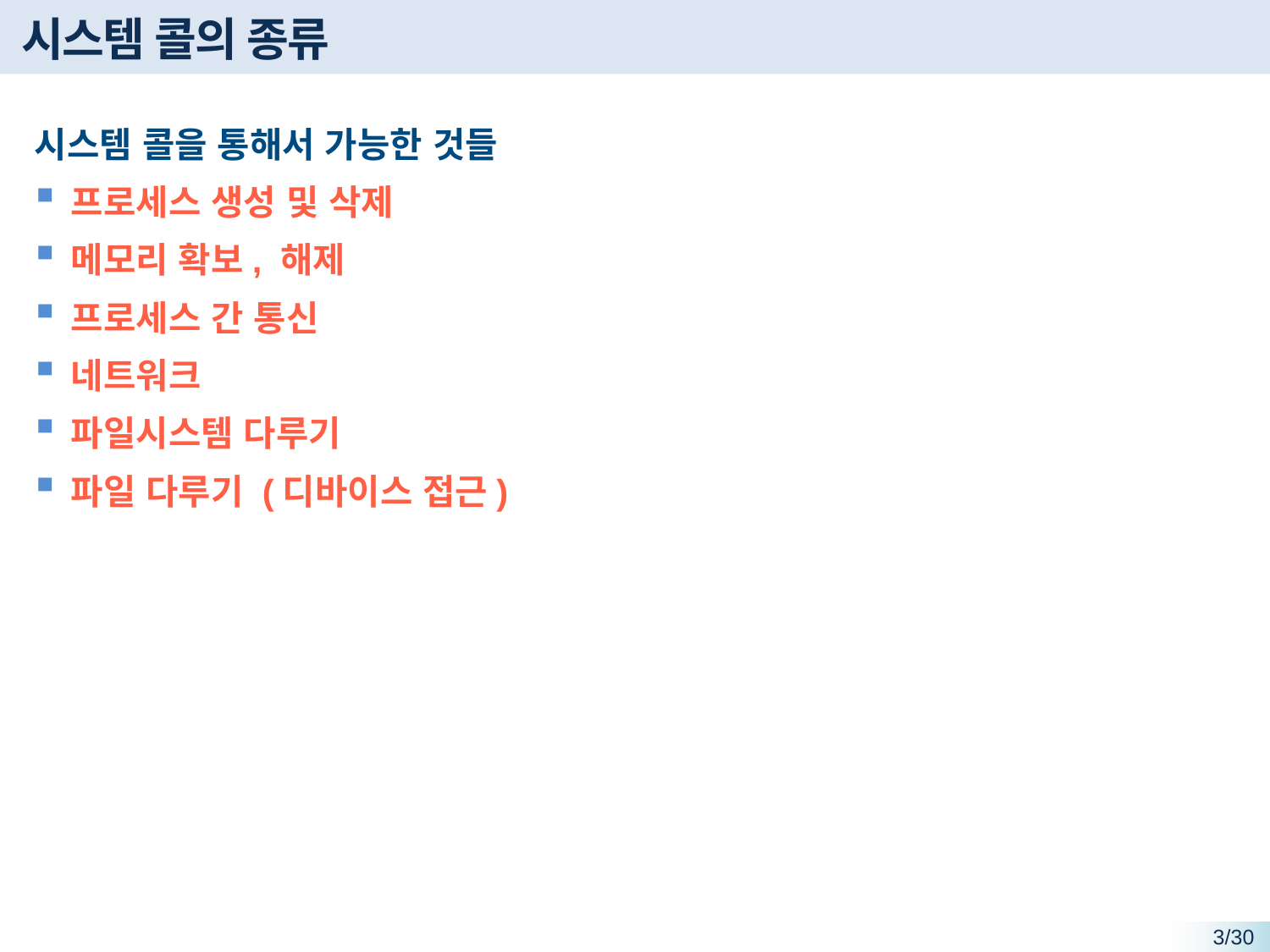

# 시스템 콜의 종류
시스템 콜을 통해서 가능한 것들
프로세스 생성 및 삭제
메모리 확보, 해제
프로세스 간 통신
네트워크
파일시스템 다루기
파일 다루기 (디바이스 접근)